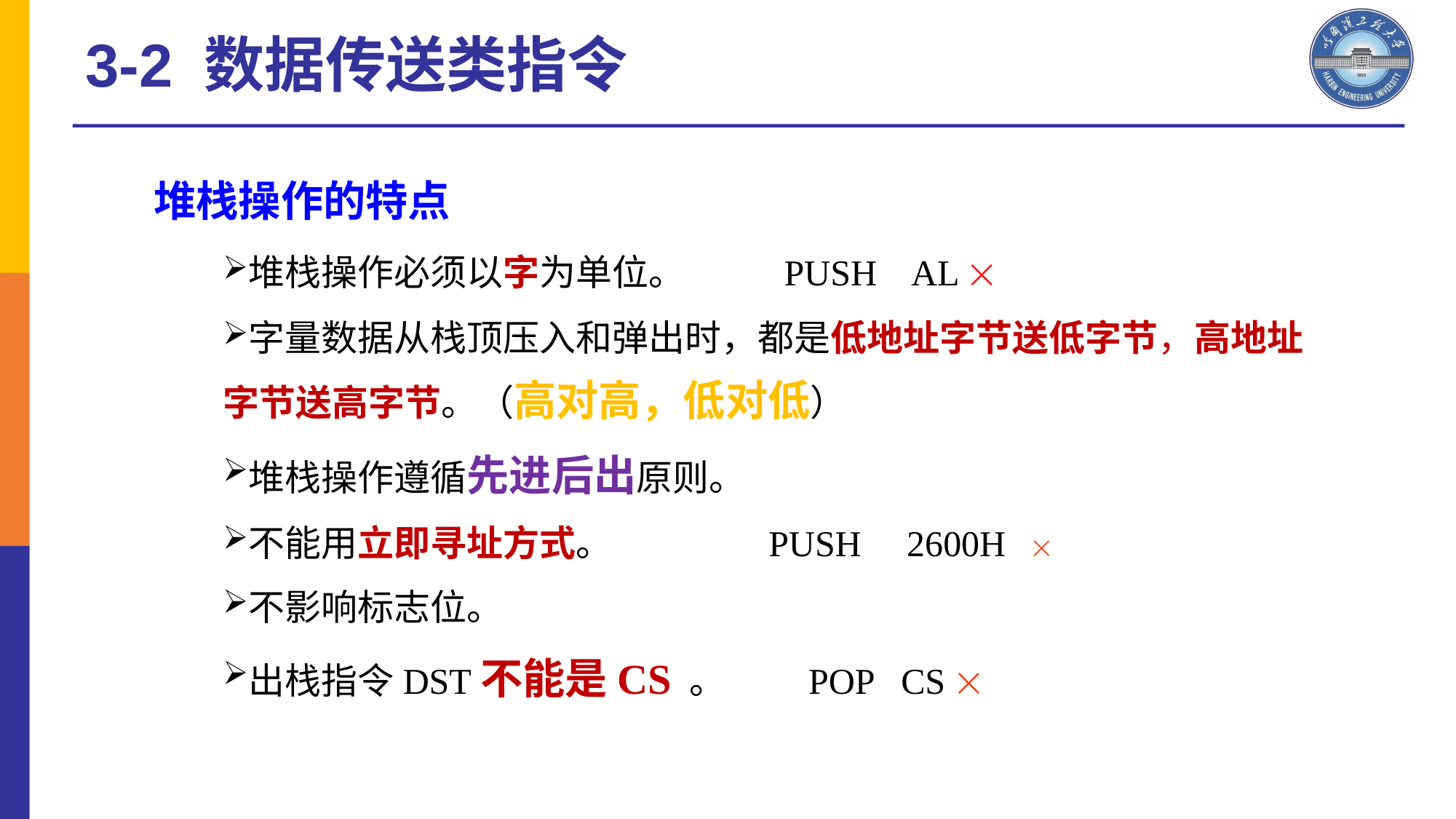

3-2 数据传送类指令
堆栈操作的特点
堆栈操作必须以字为单位。           PUSH    AL ×
字量数据从栈顶压入和弹出时，都是低地址字节送低字节，高地址字节送高字节。（高对高，低对低）
堆栈操作遵循先进后出原则。
不能用立即寻址方式。                  PUSH     2600H   ×
不影响标志位。
出栈指令DST不能是CS 。         POP   CS ×